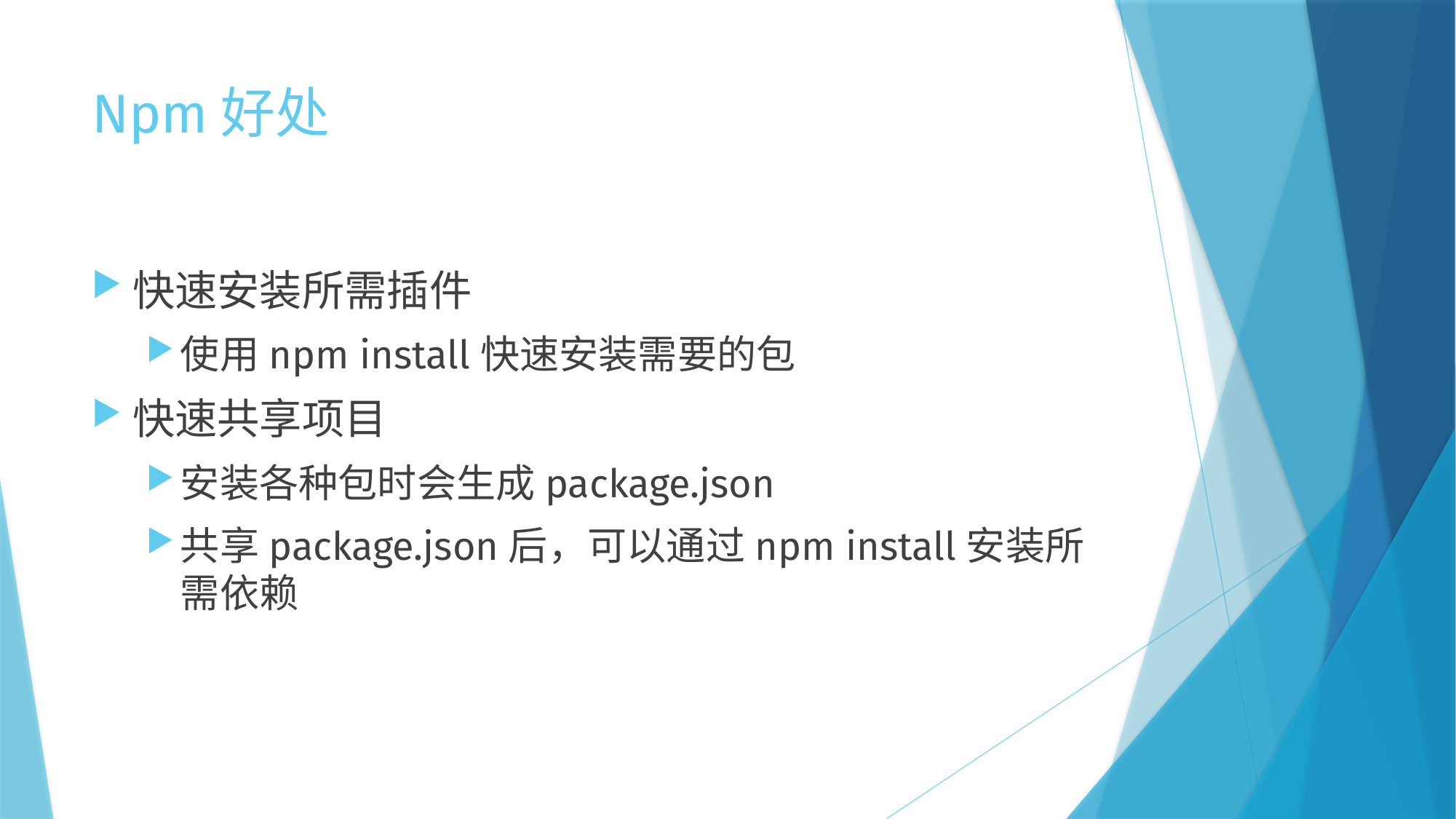

# Npm好处
快速安装所需插件
使用npm install快速安装需要的包
快速共享项目
安装各种包时会生成package.json
共享package.json后，可以通过npm install安装所需依赖